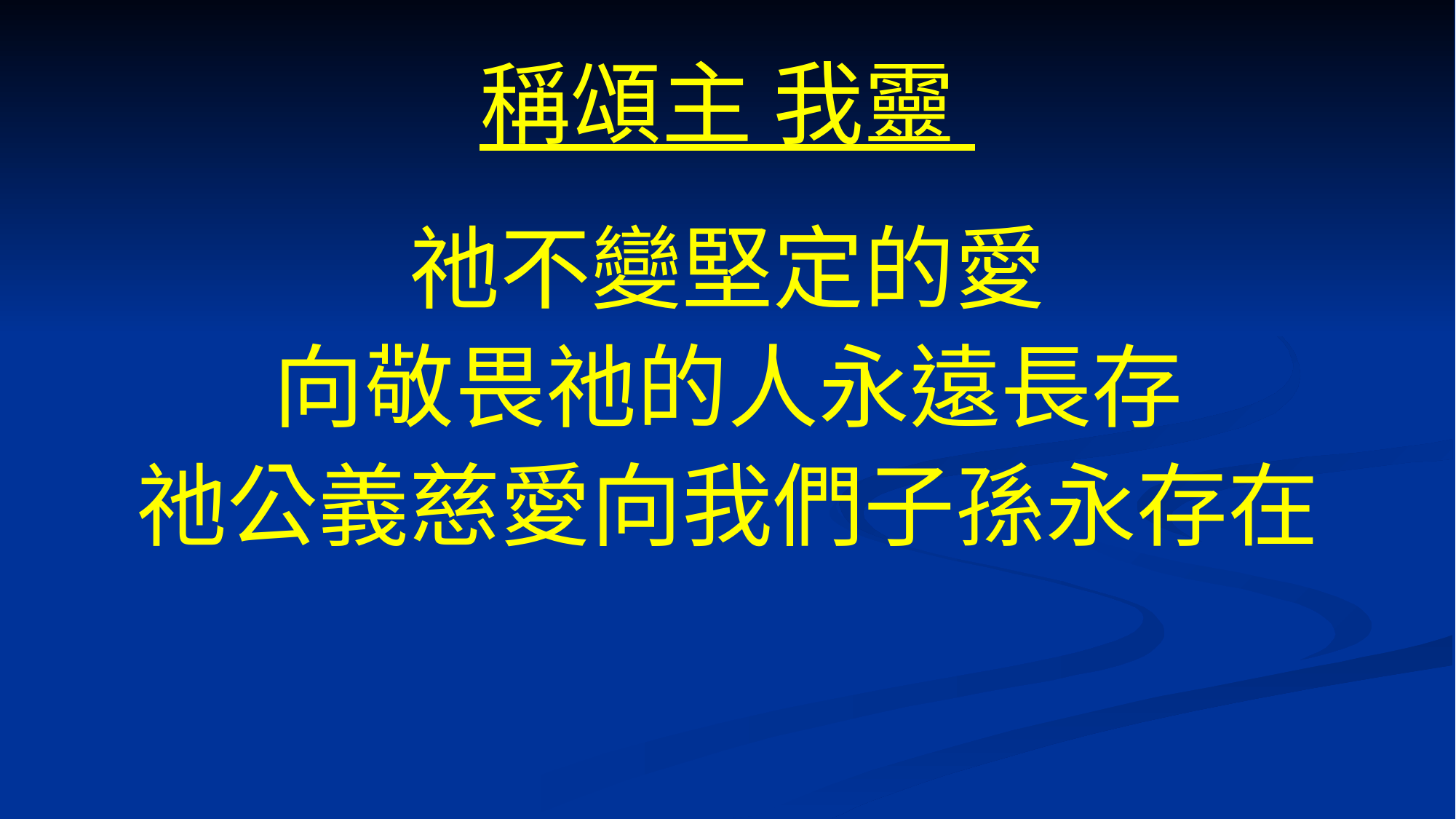

# 稱頌主 我靈
祂不變堅定的愛
向敬畏祂的人永遠長存
祂公義慈愛向我們子孫永存在